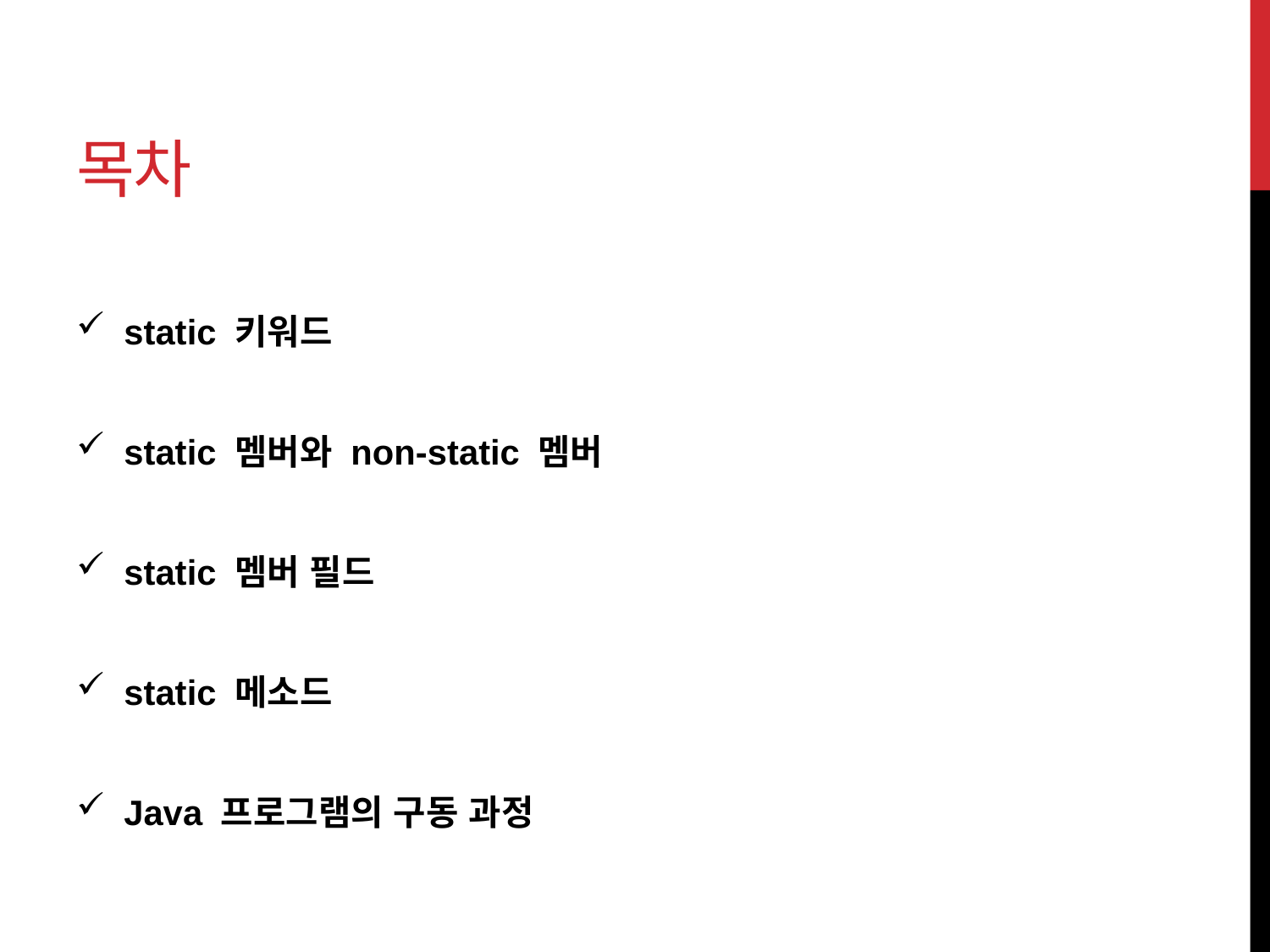

# 목차

static 키워드

static 멤버와 non-static 멤버

static 멤버 필드

static 메소드

Java 프로그램의 구동 과정